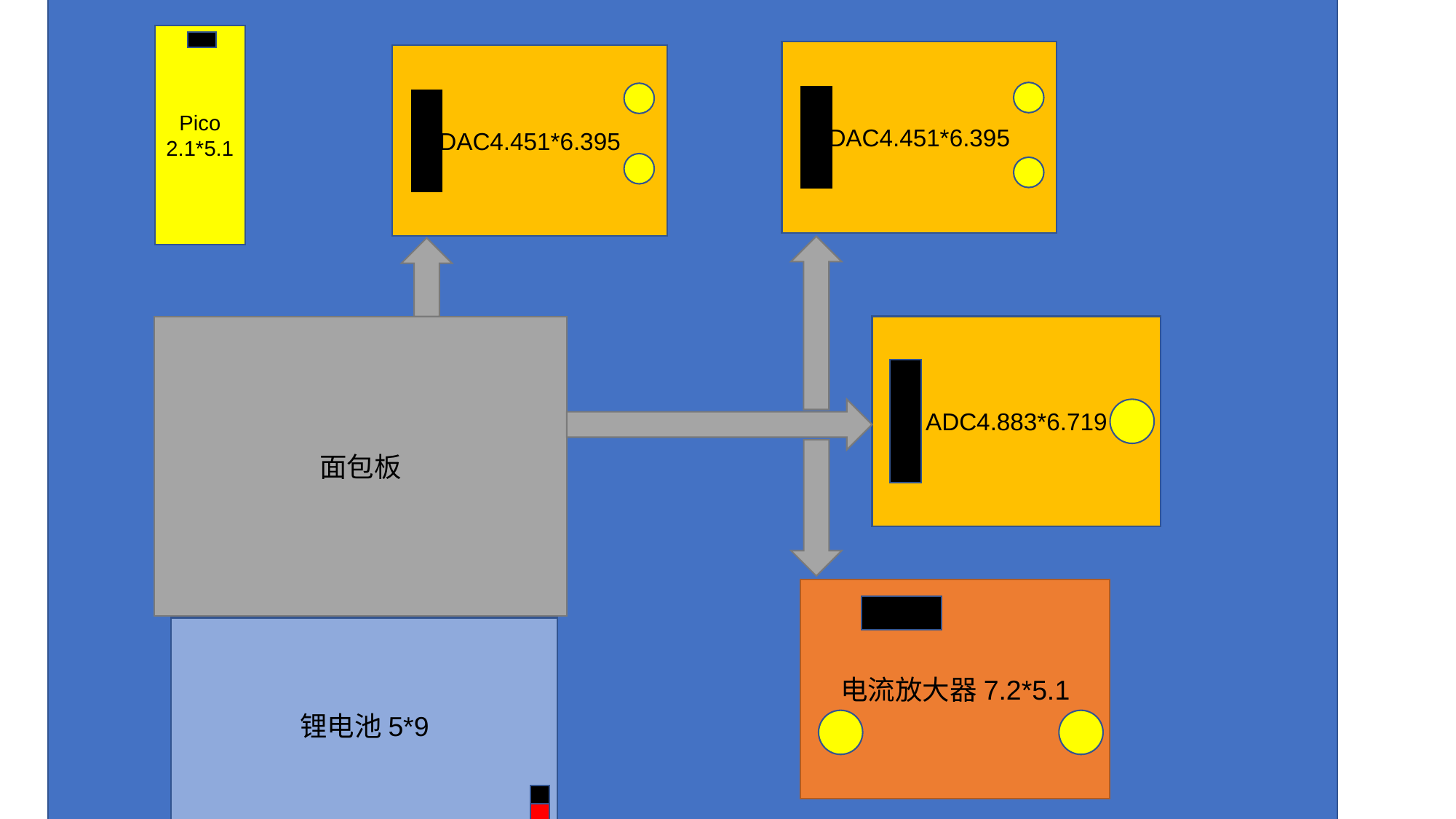

Pico
2.1*5.1

DAC4.451*6.395

DAC4.451*6.395

面包板
锂电池5*9

ADC4.883*6.719

电流放大器7.2*5.1